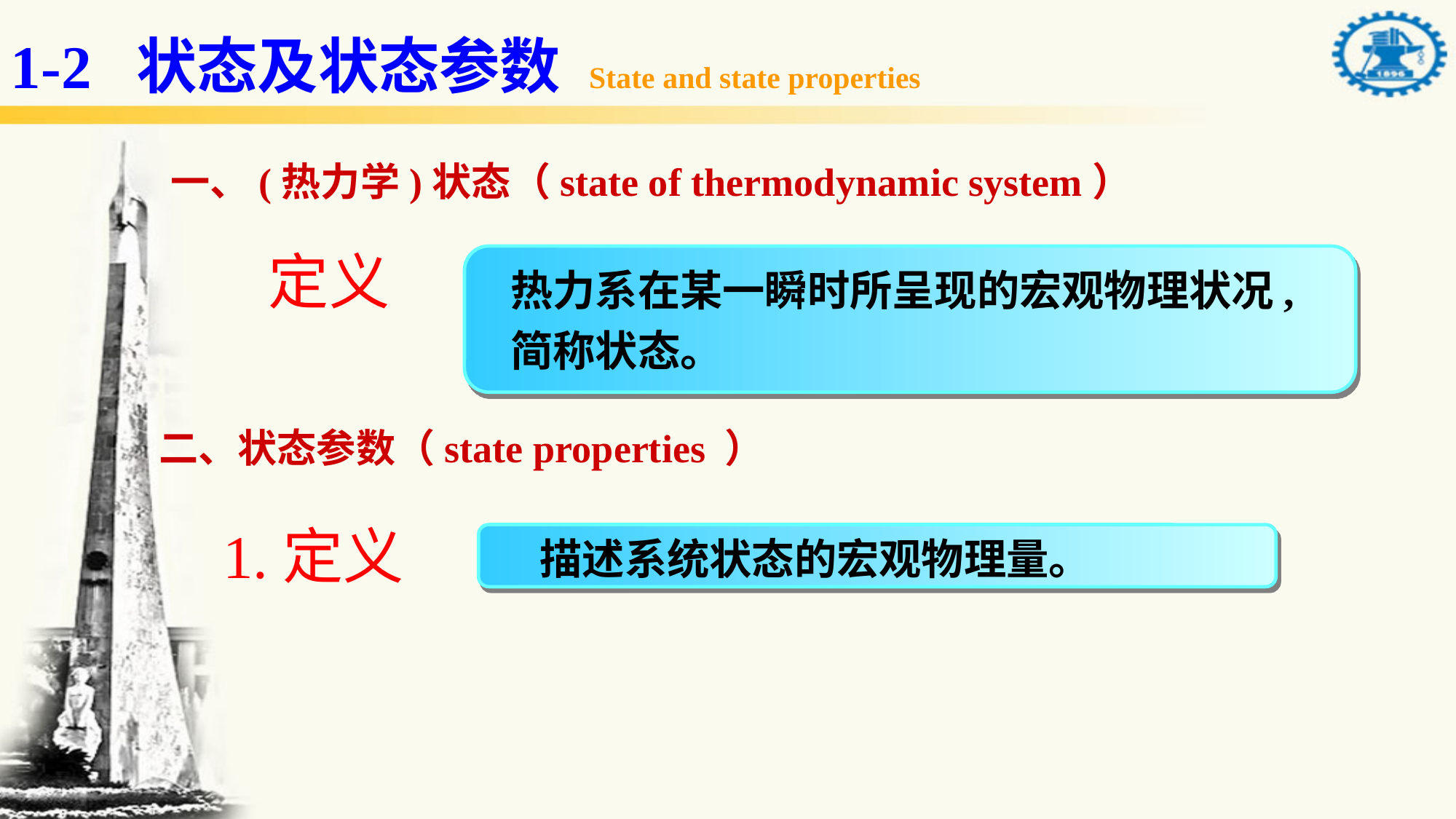

1-2  状态及状态参数 State and state properties
一、(热力学)状态（state of thermodynamic system）
定义
   热力系在某一瞬时所呈现的宏观物理状况,
   简称状态。
二、状态参数（state properties ）
1.定义
     描述系统状态的宏观物理量。